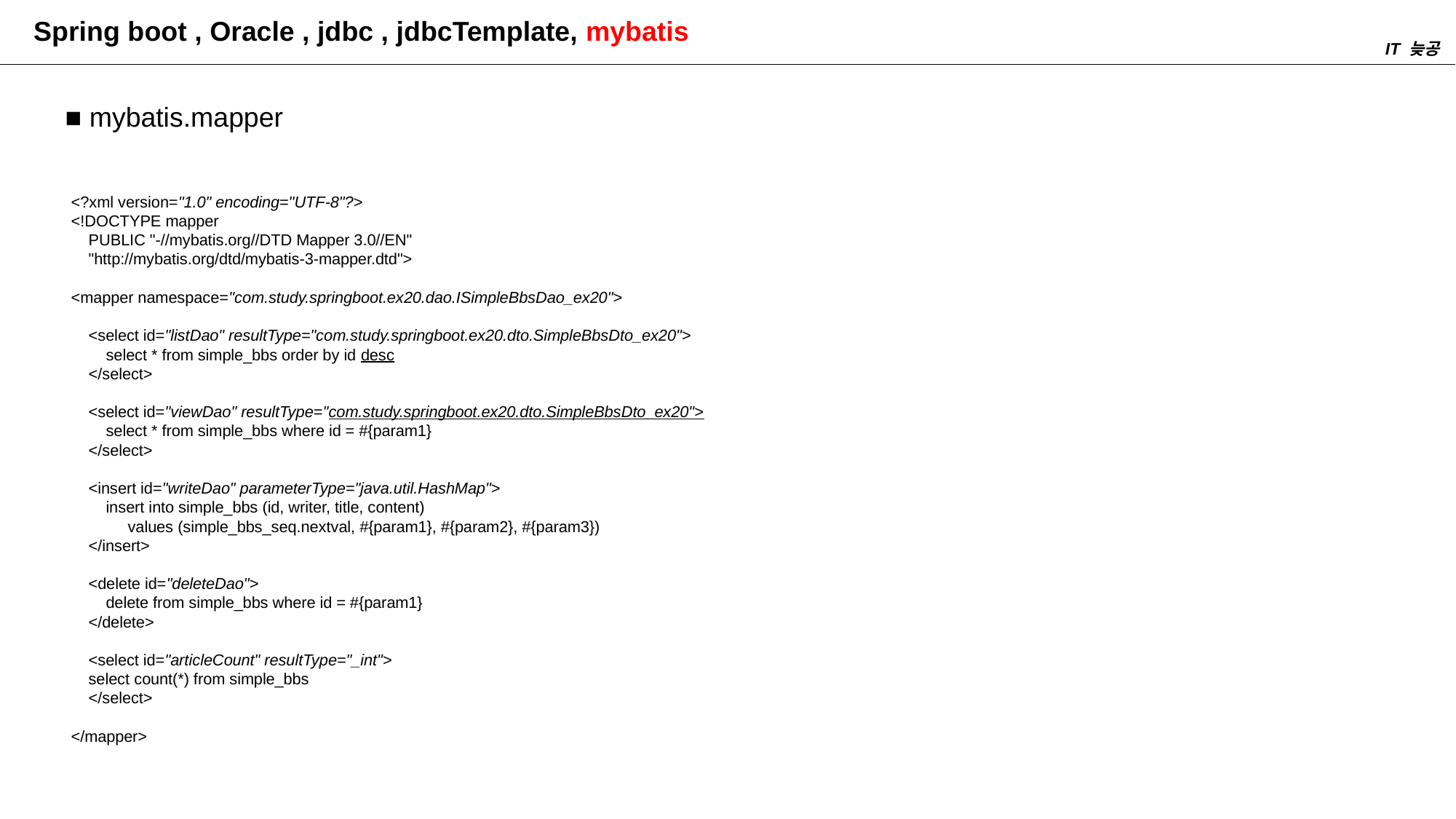

Spring boot , Oracle , jdbc , jdbcTemplate, mybatis
IT 늦공
■ mybatis.mapper
<?xml version="1.0" encoding="UTF-8"?>
<!DOCTYPE mapper
    PUBLIC "-//mybatis.org//DTD Mapper 3.0//EN"
    "http://mybatis.org/dtd/mybatis-3-mapper.dtd">

<mapper namespace="com.study.springboot.ex20.dao.ISimpleBbsDao_ex20">

    <select id="listDao" resultType="com.study.springboot.ex20.dto.SimpleBbsDto_ex20">
        select * from simple_bbs order by id desc
    </select>

    <select id="viewDao" resultType="com.study.springboot.ex20.dto.SimpleBbsDto_ex20">
        select * from simple_bbs where id = #{param1}
    </select>

    <insert id="writeDao" parameterType="java.util.HashMap">
        insert into simple_bbs (id, writer, title, content)
             values (simple_bbs_seq.nextval, #{param1}, #{param2}, #{param3})
    </insert>

    <delete id="deleteDao">
        delete from simple_bbs where id = #{param1}
    </delete>

    <select id="articleCount" resultType="_int">
    select count(*) from simple_bbs
    </select>

</mapper>